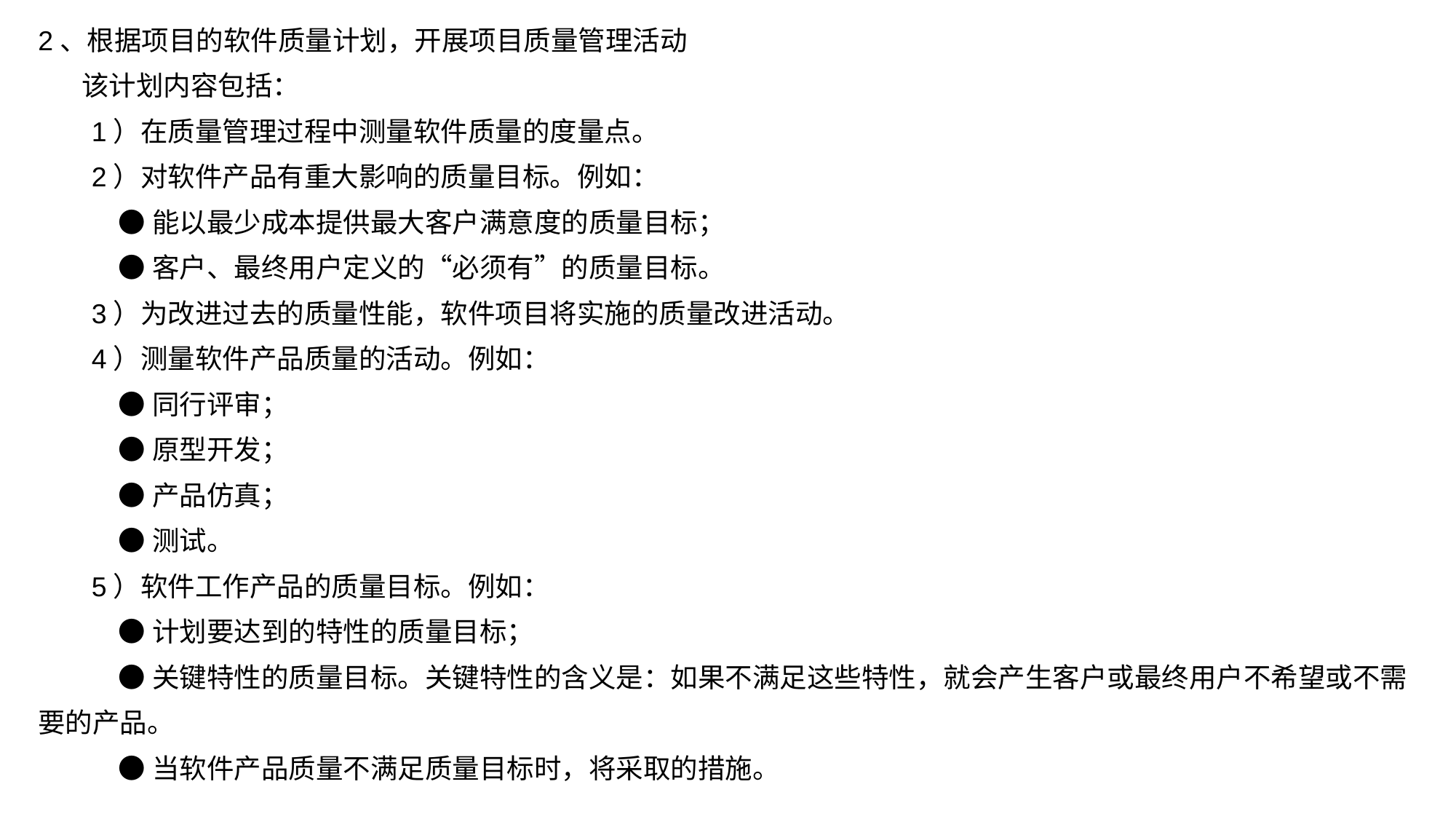

2、根据项目的软件质量计划，开展项目质量管理活动
      该计划内容包括：
       1）在质量管理过程中测量软件质量的度量点。
       2）对软件产品有重大影响的质量目标。例如：
             ●能以最少成本提供最大客户满意度的质量目标；
             ●客户、最终用户定义的“必须有”的质量目标。
       3）为改进过去的质量性能，软件项目将实施的质量改进活动。
       4）测量软件产品质量的活动。例如：
             ●同行评审；
             ●原型开发；
             ●产品仿真；
             ●测试。
       5）软件工作产品的质量目标。例如：
             ●计划要达到的特性的质量目标；
             ●关键特性的质量目标。关键特性的含义是：如果不满足这些特性，就会产生客户或最终用户不希望或不需要的产品。
             ●当软件产品质量不满足质量目标时，将采取的措施。